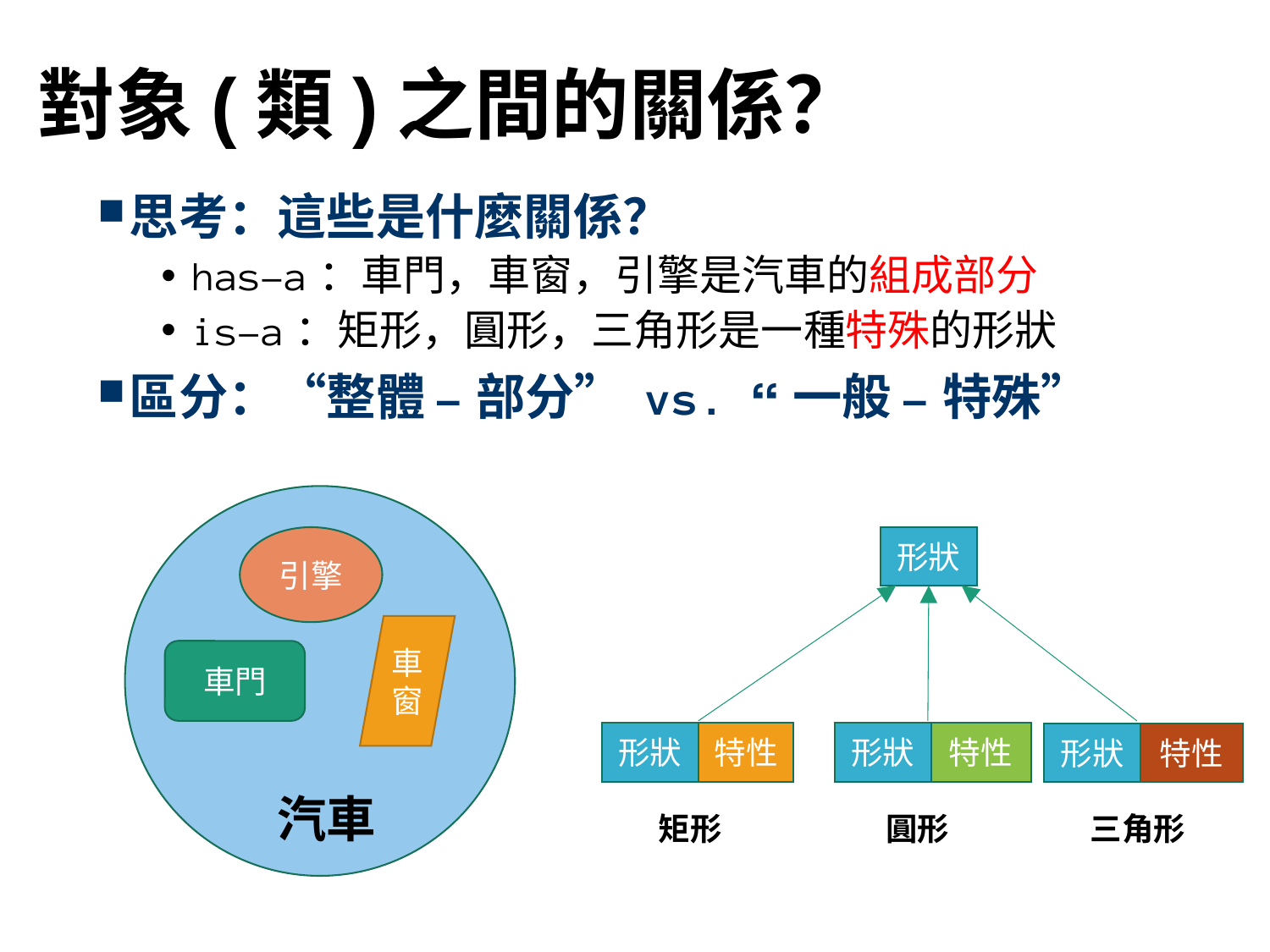

# 對象(類)之間的關係？
思考：這些是什麼關係？
has-a：車門，車窗，引擎是汽車的組成部分
is-a：矩形，圓形，三角形是一種特殊的形狀
區分：“整體-部分” vs. “一般-特殊”

引擎
車窗
車門
汽車
形狀
形狀
特性
形狀
特性
形狀
特性
圓形
三角形
矩形